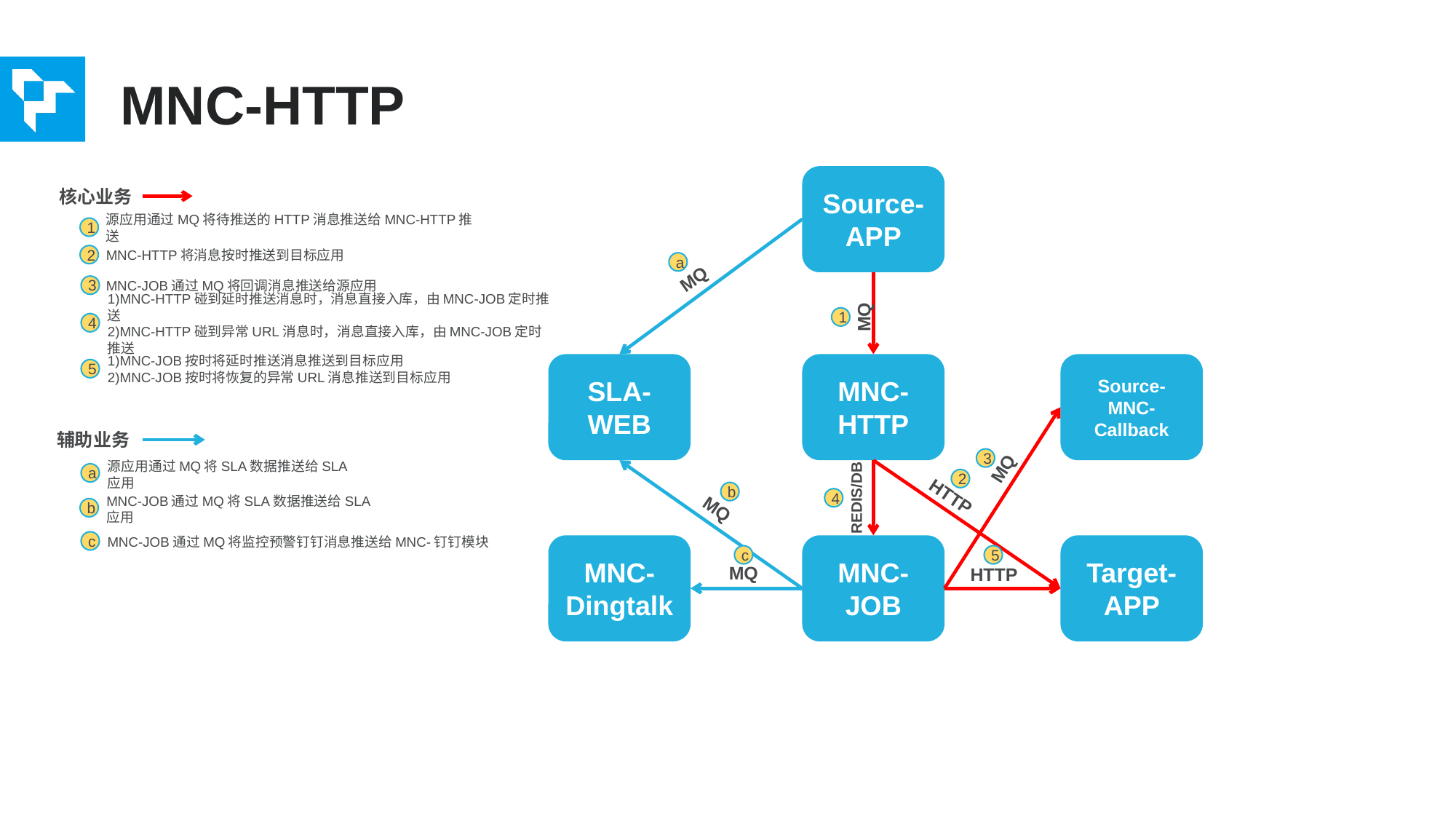

MNC-HTTP
Source-APP
核心业务
源应用通过MQ将待推送的HTTP消息推送给MNC-HTTP推送
1
MNC-HTTP将消息按时推送到目标应用
2
a
MQ
MNC-JOB通过MQ将回调消息推送给源应用
3
MQ
1
1)MNC-HTTP碰到延时推送消息时，消息直接入库，由MNC-JOB定时推送
2)MNC-HTTP碰到异常URL消息时，消息直接入库，由MNC-JOB定时推送
4
SLA-WEB
MNC-HTTP
Source-MNC-Callback
1)MNC-JOB按时将延时推送消息推送到目标应用
2)MNC-JOB按时将恢复的异常URL消息推送到目标应用
5
辅助业务
3
MQ
源应用通过MQ将SLA数据推送给SLA应用
a
2
b
REDIS/DB
HTTP
4
MQ
MNC-JOB通过MQ将SLA数据推送给SLA应用
b
MNC-JOB通过MQ将监控预警钉钉消息推送给MNC-钉钉模块
c
Target-APP
MNC-Dingtalk
MNC-JOB
c
5
MQ
HTTP